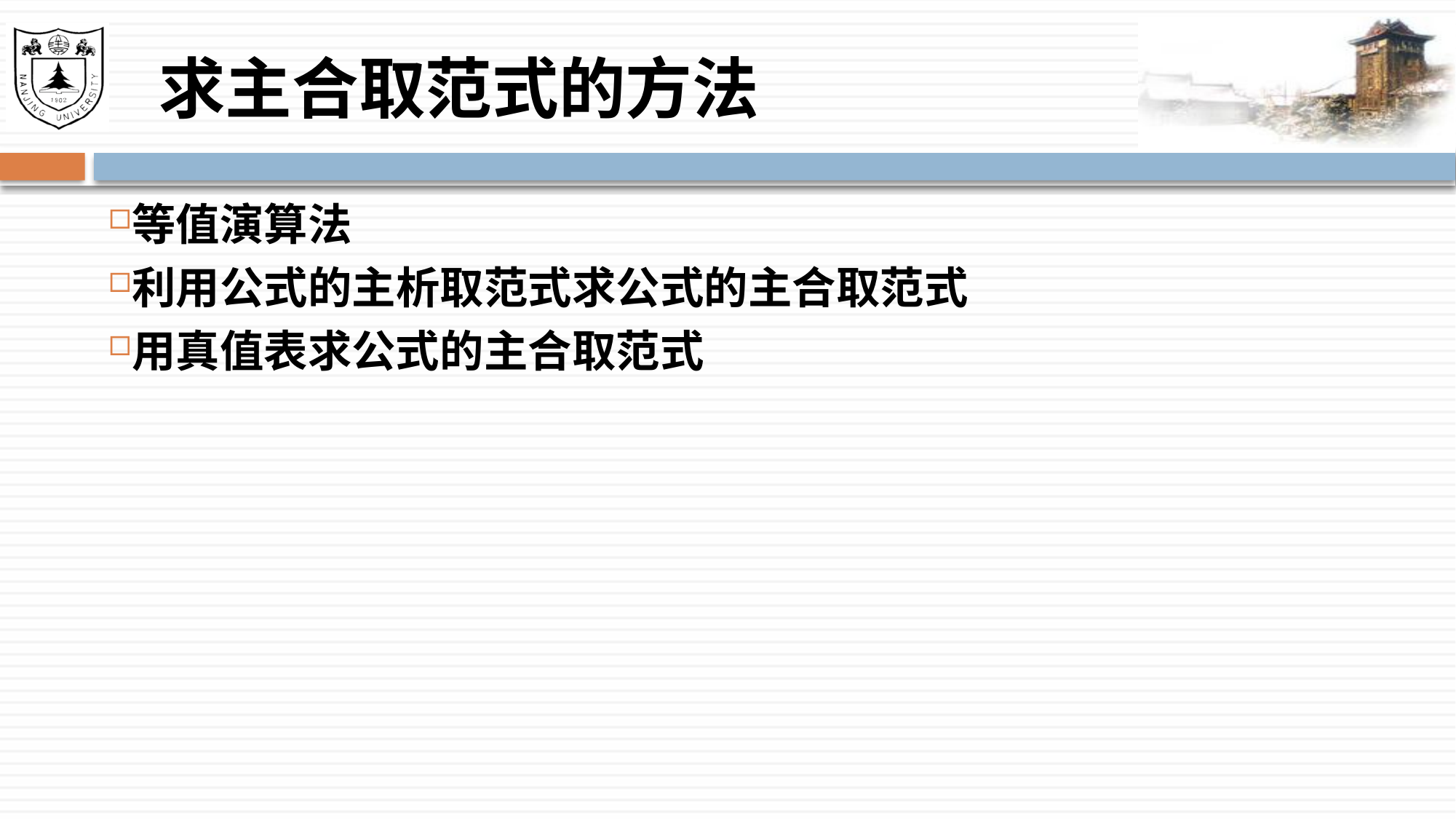

# 求主合取范式的方法
等值演算法
利用公式的主析取范式求公式的主合取范式
用真值表求公式的主合取范式